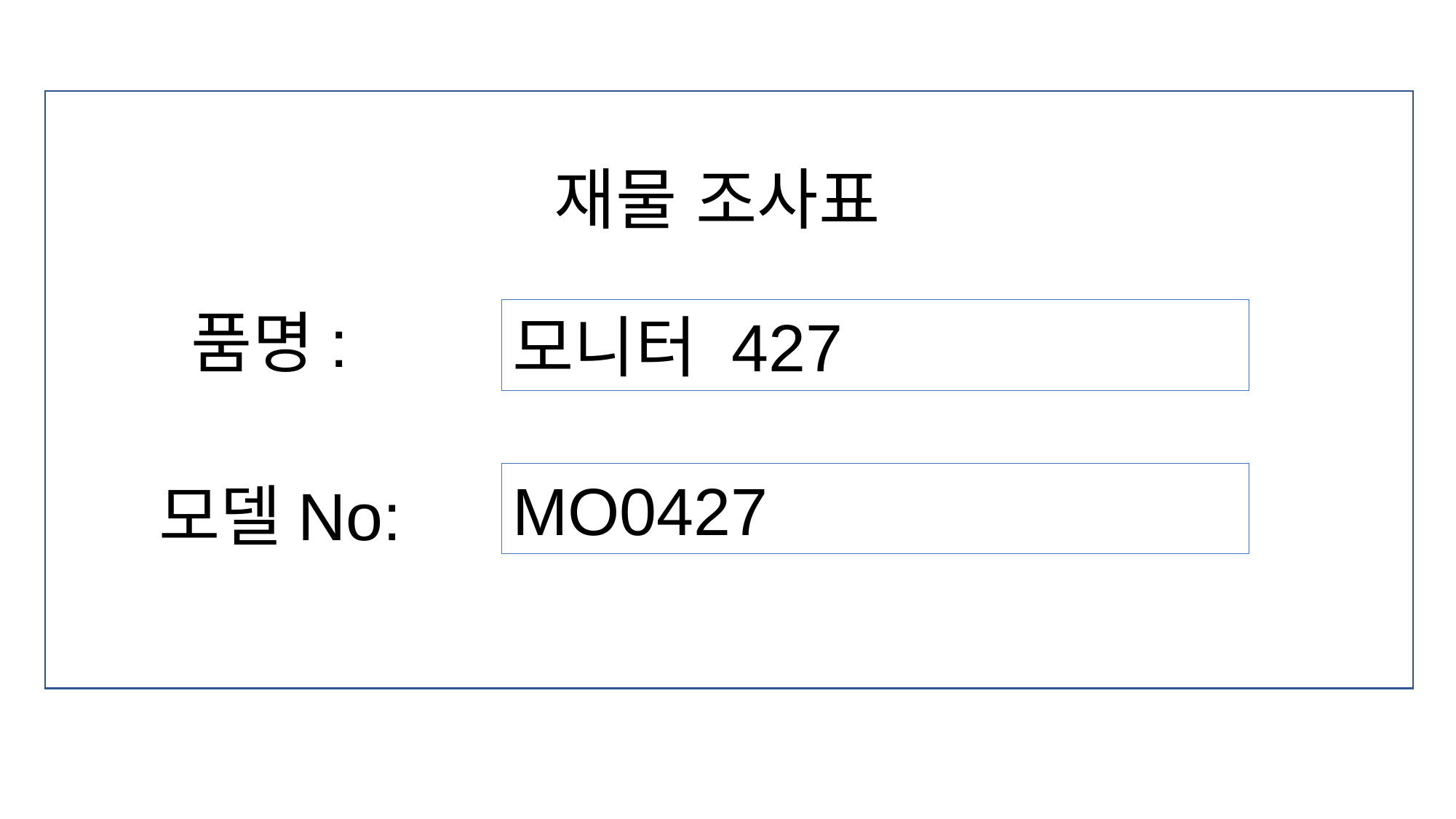

재물 조사표
품명:
모니터 427
MO0427
모델No: